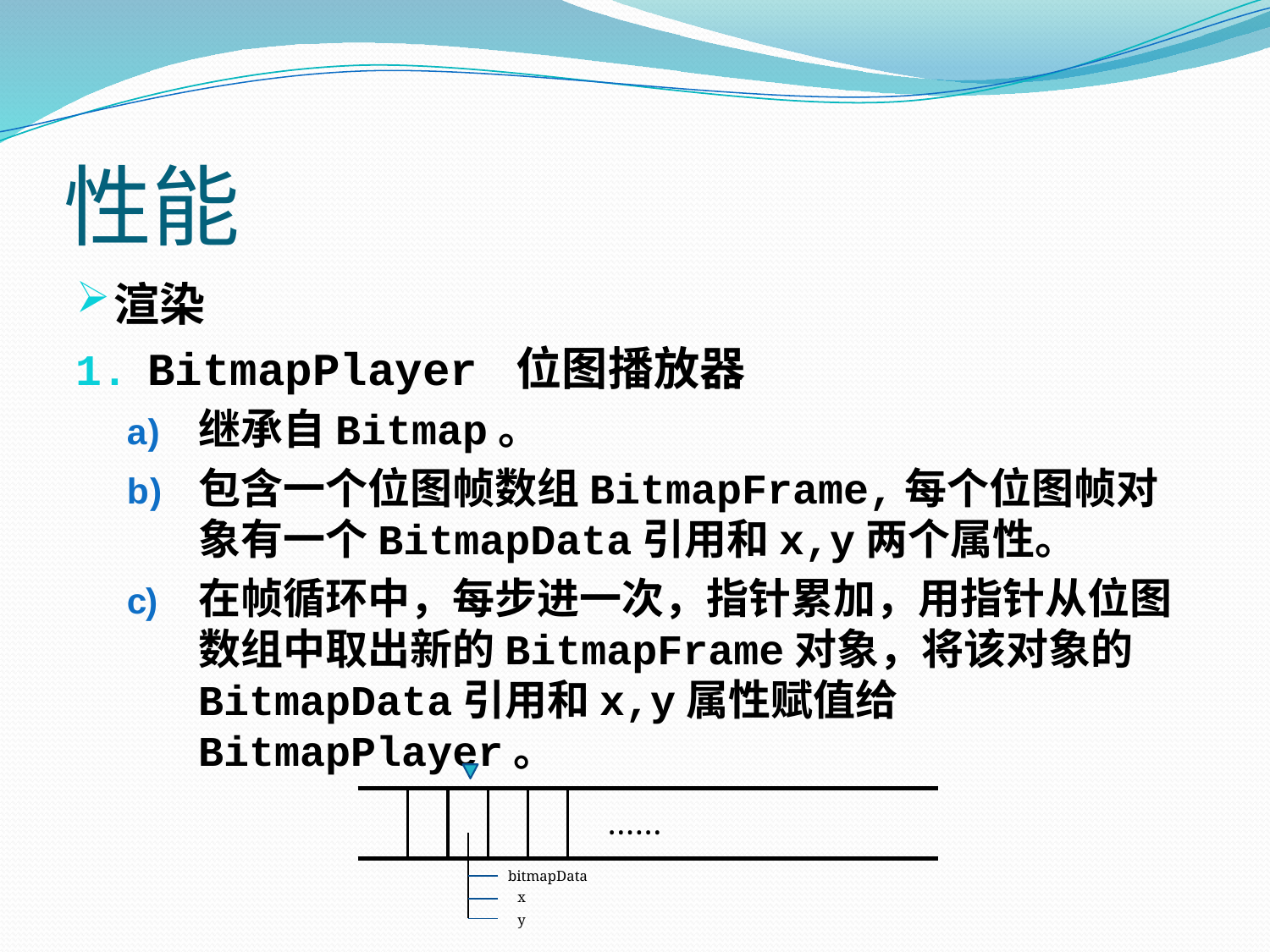

# 性能
渲染
BitmapPlayer 位图播放器
继承自Bitmap。
包含一个位图帧数组BitmapFrame,每个位图帧对象有一个BitmapData引用和x,y两个属性。
在帧循环中，每步进一次，指针累加，用指针从位图数组中取出新的BitmapFrame对象，将该对象的BitmapData引用和x,y属性赋值给BitmapPlayer。

……
bitmapData
x
y